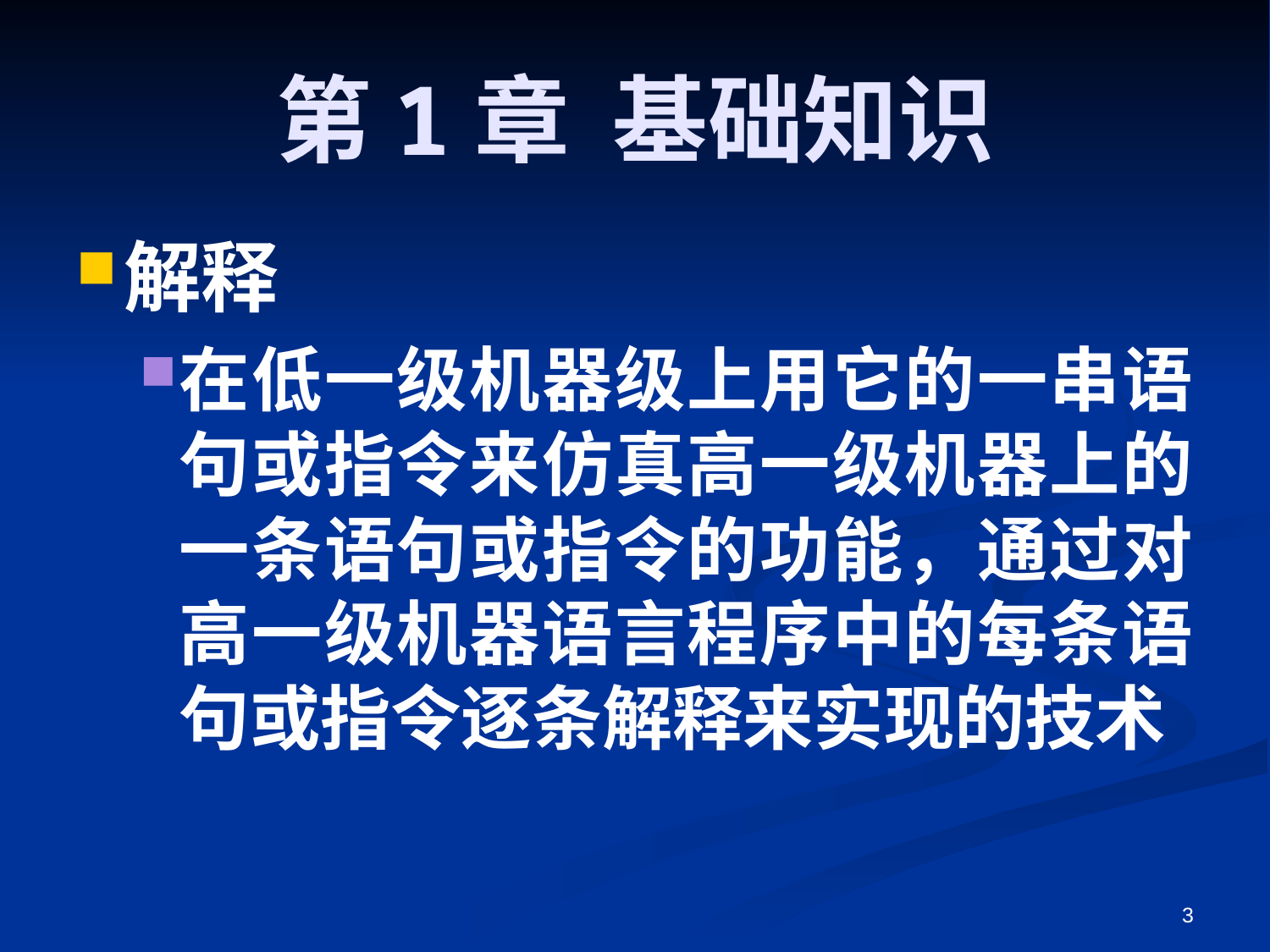

# 第1章  基础知识
解释
在低一级机器级上用它的一串语句或指令来仿真高一级机器上的一条语句或指令的功能，通过对高一级机器语言程序中的每条语句或指令逐条解释来实现的技术
3